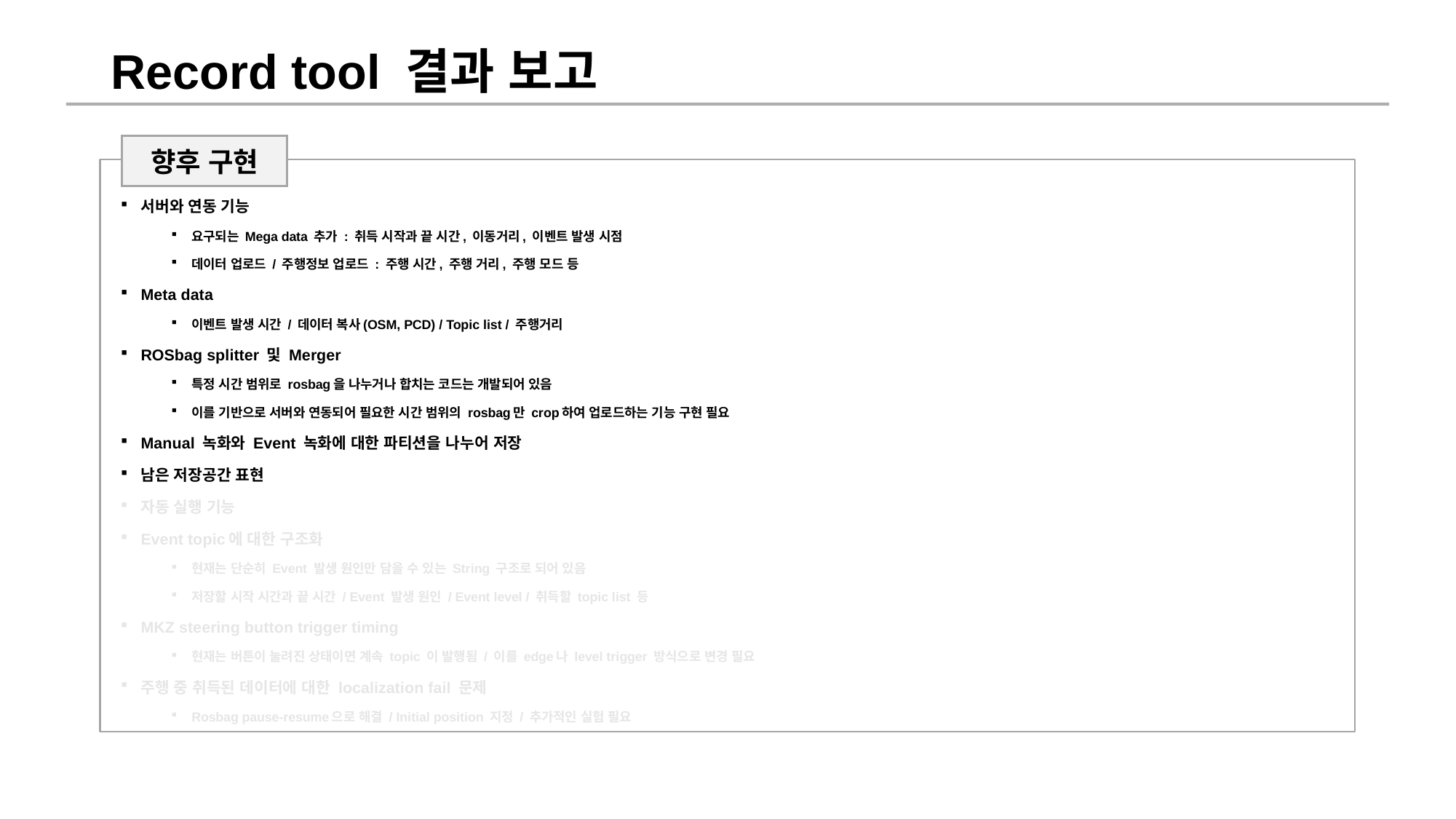

# Record tool 결과 보고
향후 구현

서버와 연동 기능
요구되는 Mega data 추가 : 취득 시작과 끝 시간, 이동거리, 이벤트 발생 시점
데이터 업로드 / 주행정보 업로드 : 주행 시간, 주행 거리, 주행 모드 등
Meta data
이벤트 발생 시간 / 데이터 복사(OSM, PCD) / Topic list / 주행거리
ROSbag splitter 및 Merger
특정 시간 범위로 rosbag을 나누거나 합치는 코드는 개발되어 있음
이를 기반으로 서버와 연동되어 필요한 시간 범위의 rosbag만 crop하여 업로드하는 기능 구현 필요
Manual 녹화와 Event 녹화에 대한 파티션을 나누어 저장
남은 저장공간 표현
자동 실행 기능
Event topic에 대한 구조화
현재는 단순히 Event 발생 원인만 담을 수 있는 String 구조로 되어 있음
저장할 시작 시간과 끝 시간 / Event 발생 원인 / Event level / 취득할 topic list 등
MKZ steering button trigger timing
현재는 버튼이 눌려진 상태이면 계속 topic 이 발행됨 / 이를 edge나 level trigger 방식으로 변경 필요
주행 중 취득된 데이터에 대한 localization fail 문제
Rosbag pause-resume으로 해결 / Initial position 지정 / 추가적인 실험 필요